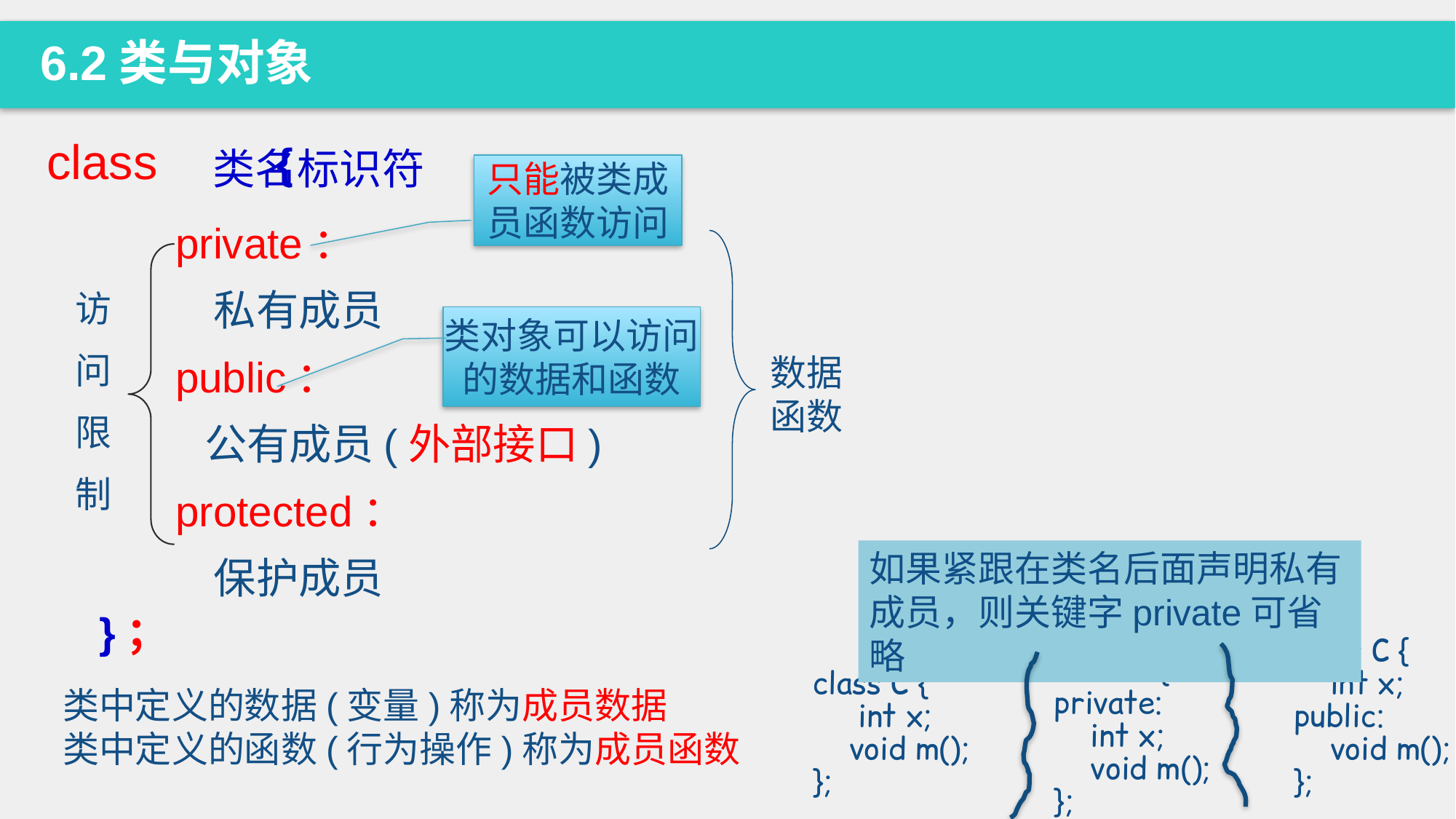

6.2类与对象
class
               {

}；
类名标识符
只能被类成员函数访问
private：
   私有成员
public：
  公有成员(外部接口)
protected：
   保护成员

访
问
限
制
类对象可以访问的数据和函数
数据
函数
如果紧跟在类名后面声明私有成员，则关键字private可省略
class C {
    int x;
public:
    void m();
};

class C {
private:
    int x;
    void m();
};

class C {
     int x;
    void m();
};
类中定义的数据(变量)称为成员数据
类中定义的函数(行为操作)称为成员函数